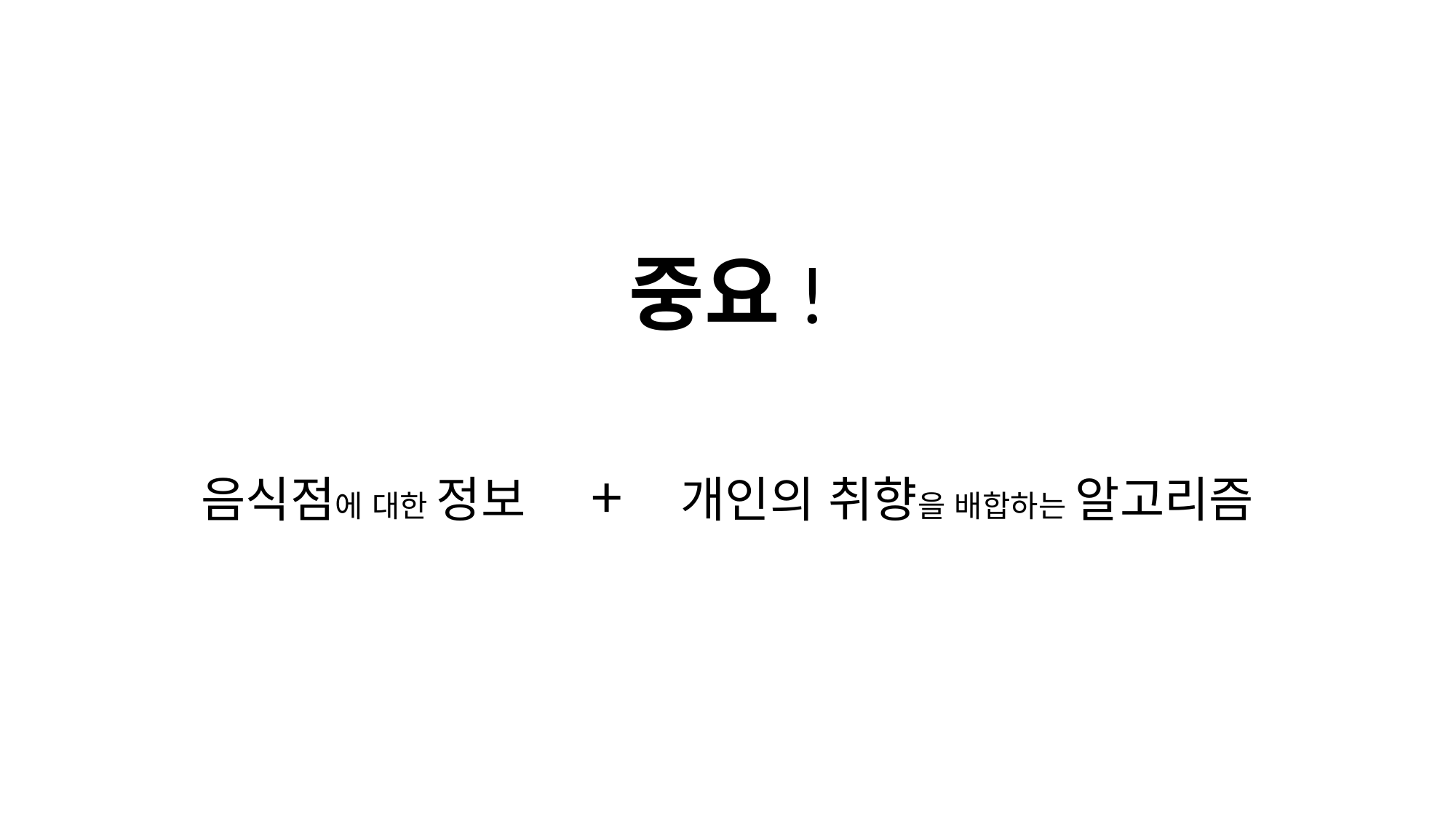

중요!

음식점에 대한 정보    +     개인의 취향을 배합하는 알고리즘